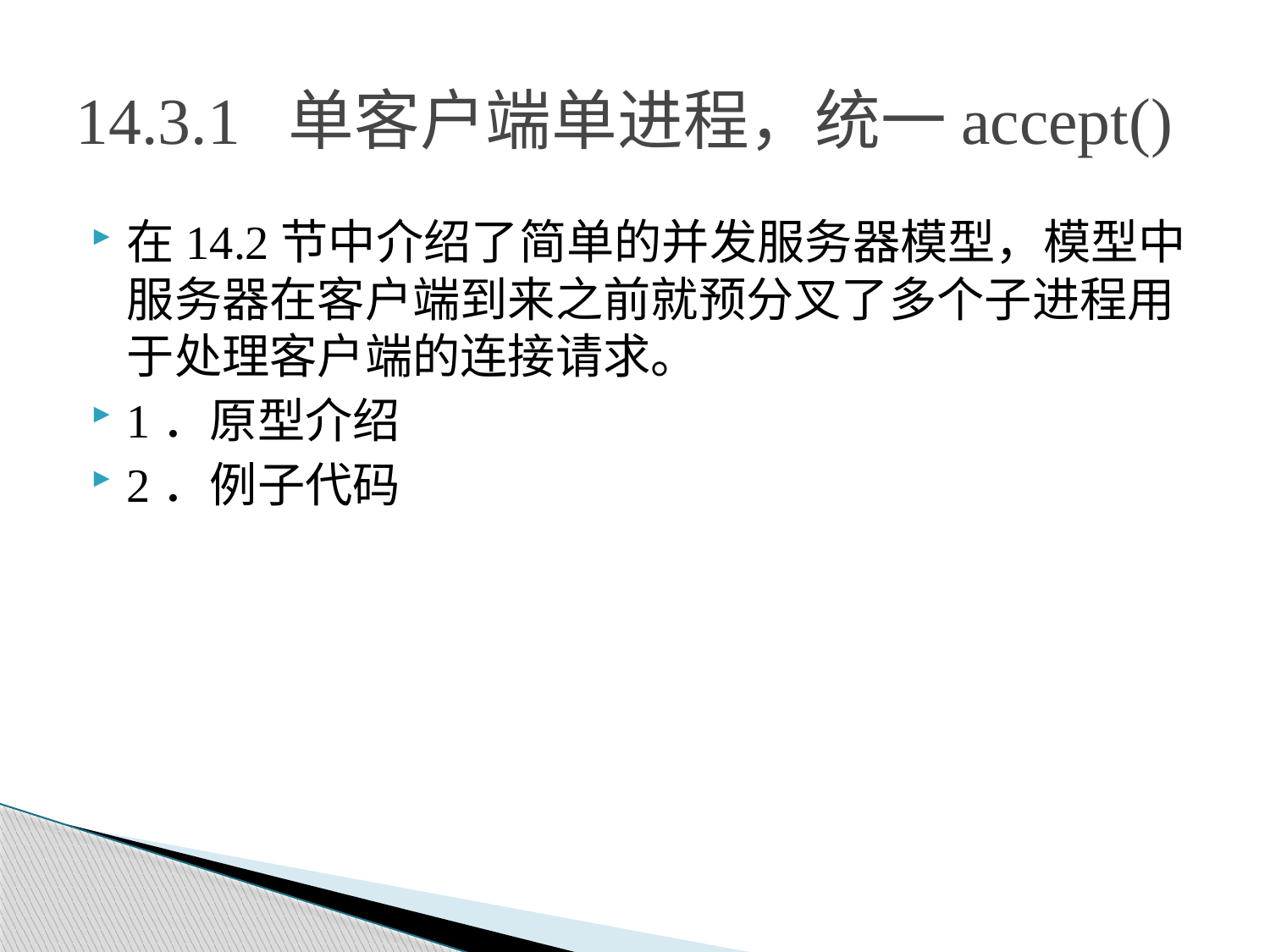

# 14.3.1  单客户端单进程，统一accept()
在14.2节中介绍了简单的并发服务器模型，模型中服务器在客户端到来之前就预分叉了多个子进程用于处理客户端的连接请求。
1．原型介绍
2．例子代码